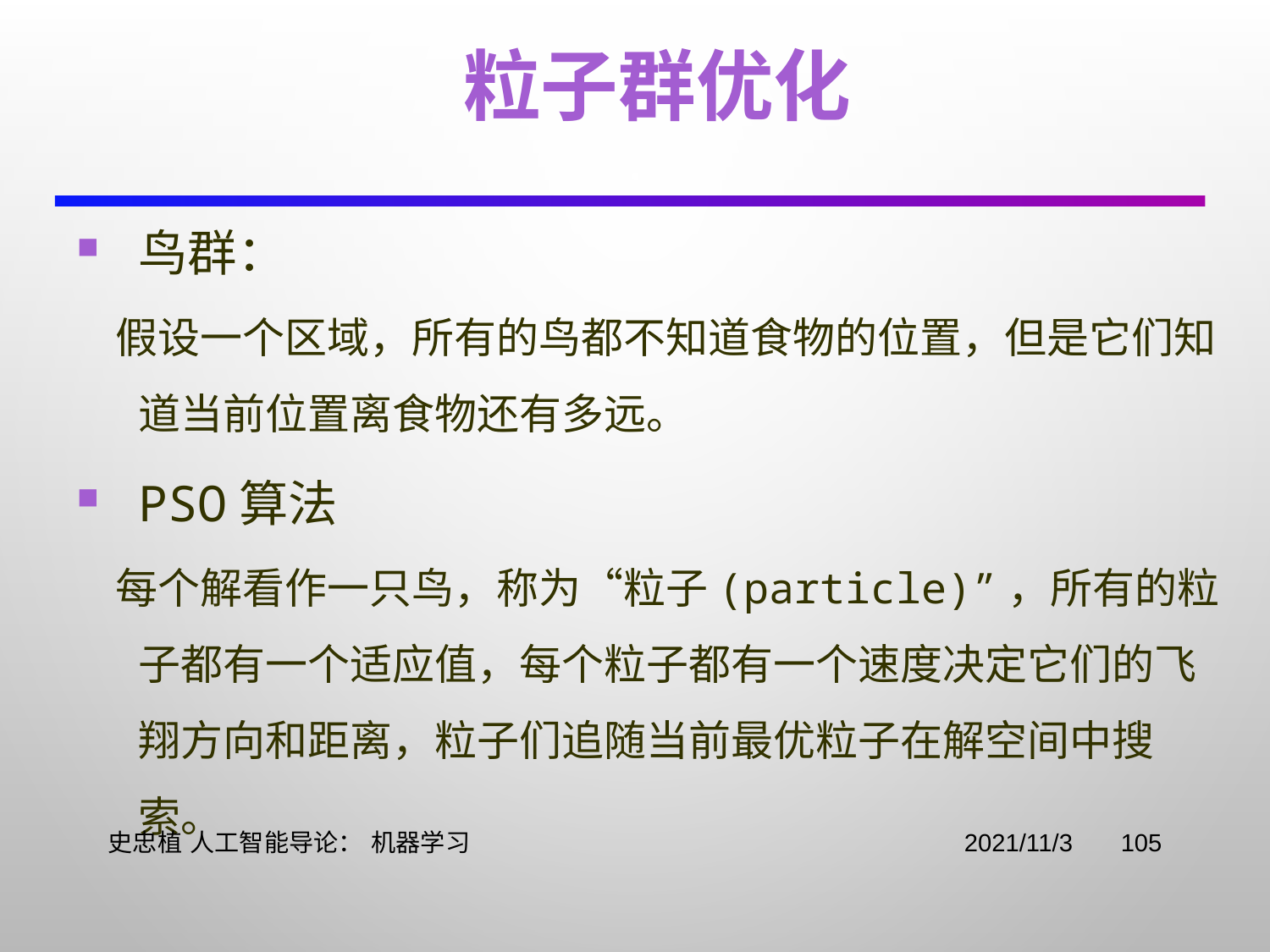

粒子群优化
鸟群：
   假设一个区域，所有的鸟都不知道食物的位置，但是它们知道当前位置离食物还有多远。
PSO算法
   每个解看作一只鸟，称为“粒子(particle)”，所有的粒子都有一个适应值，每个粒子都有一个速度决定它们的飞翔方向和距离，粒子们追随当前最优粒子在解空间中搜索。
史忠植 人工智能导论： 机器学习
2021/11/3
105